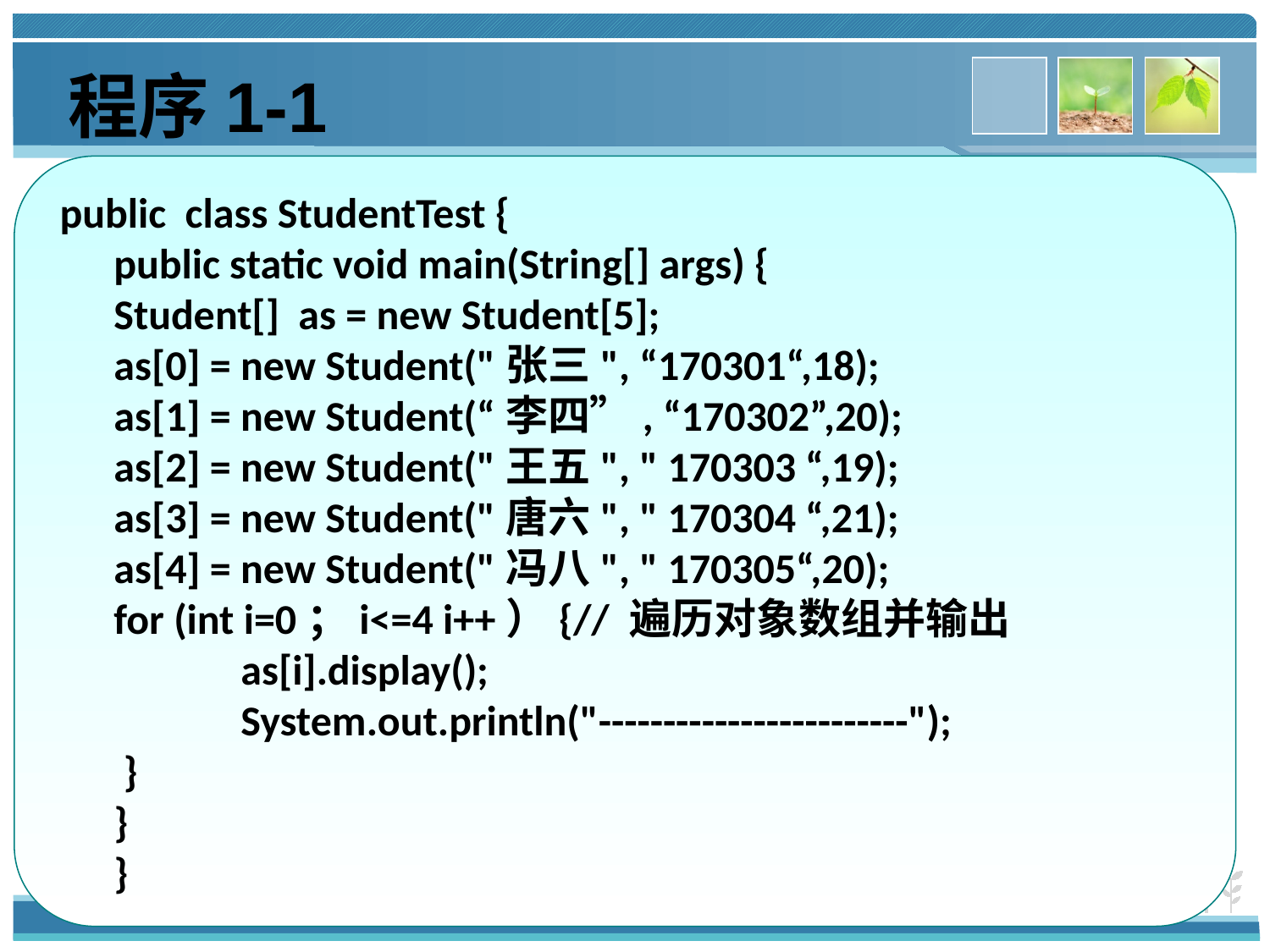

程序1-1

 public  class StudentTest {
public static void main(String[] args) {
Student[]  as = new Student[5];
as[0] = new Student("张三", “170301“,18);
as[1] = new Student(“李四”, “170302”,20);
as[2] = new Student("王五", " 170303 “,19);
as[3] = new Student("唐六", " 170304 “,21);
as[4] = new Student("冯八", " 170305“,20);
for (int i=0；i<=4 i++）{// 遍历对象数组并输出
	as[i].display();
	System.out.println("------------------------");
 }
}
}